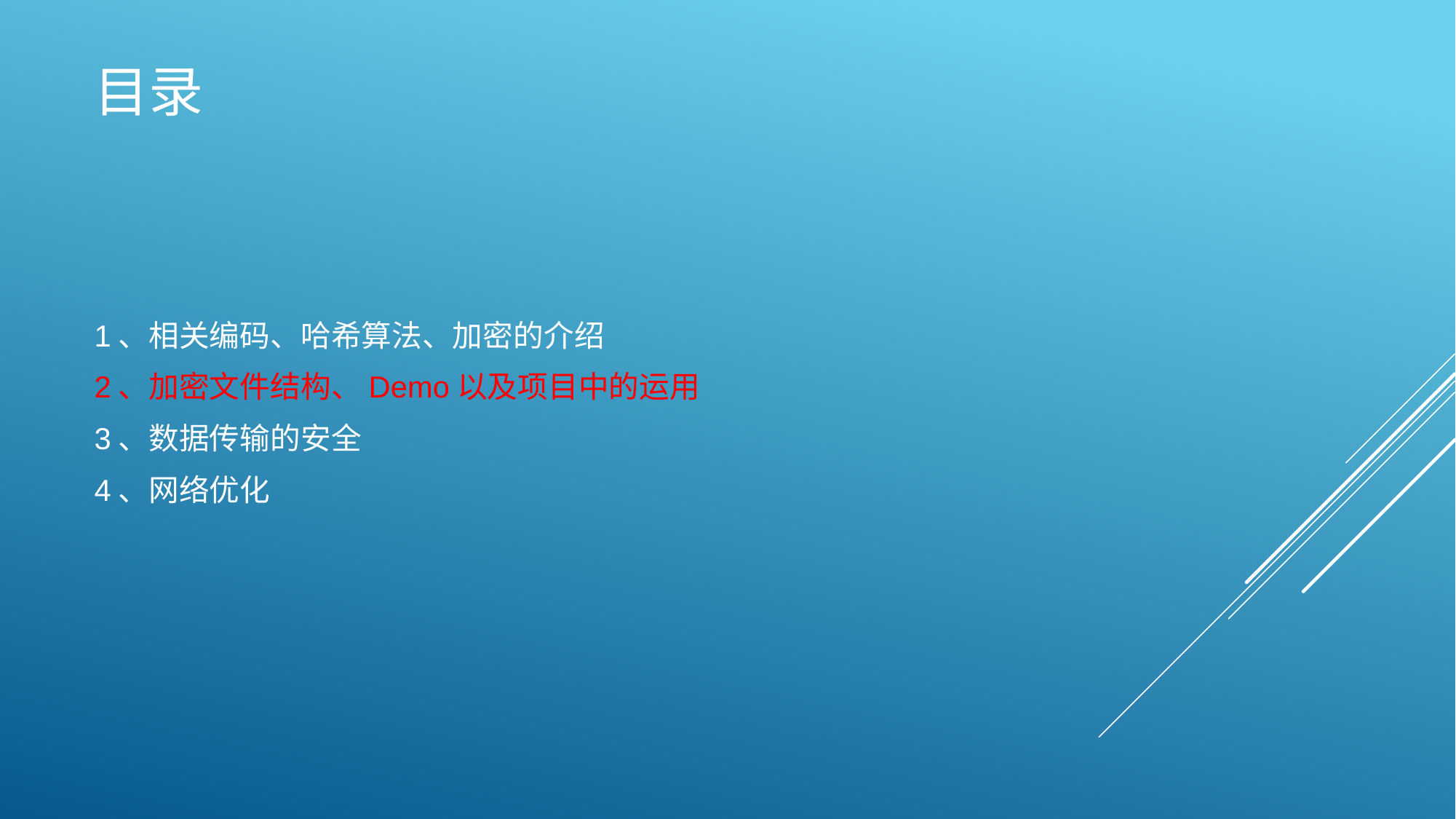

# 目录
1、相关编码、哈希算法、加密的介绍
2、加密文件结构、Demo以及项目中的运用
3、数据传输的安全
4、网络优化